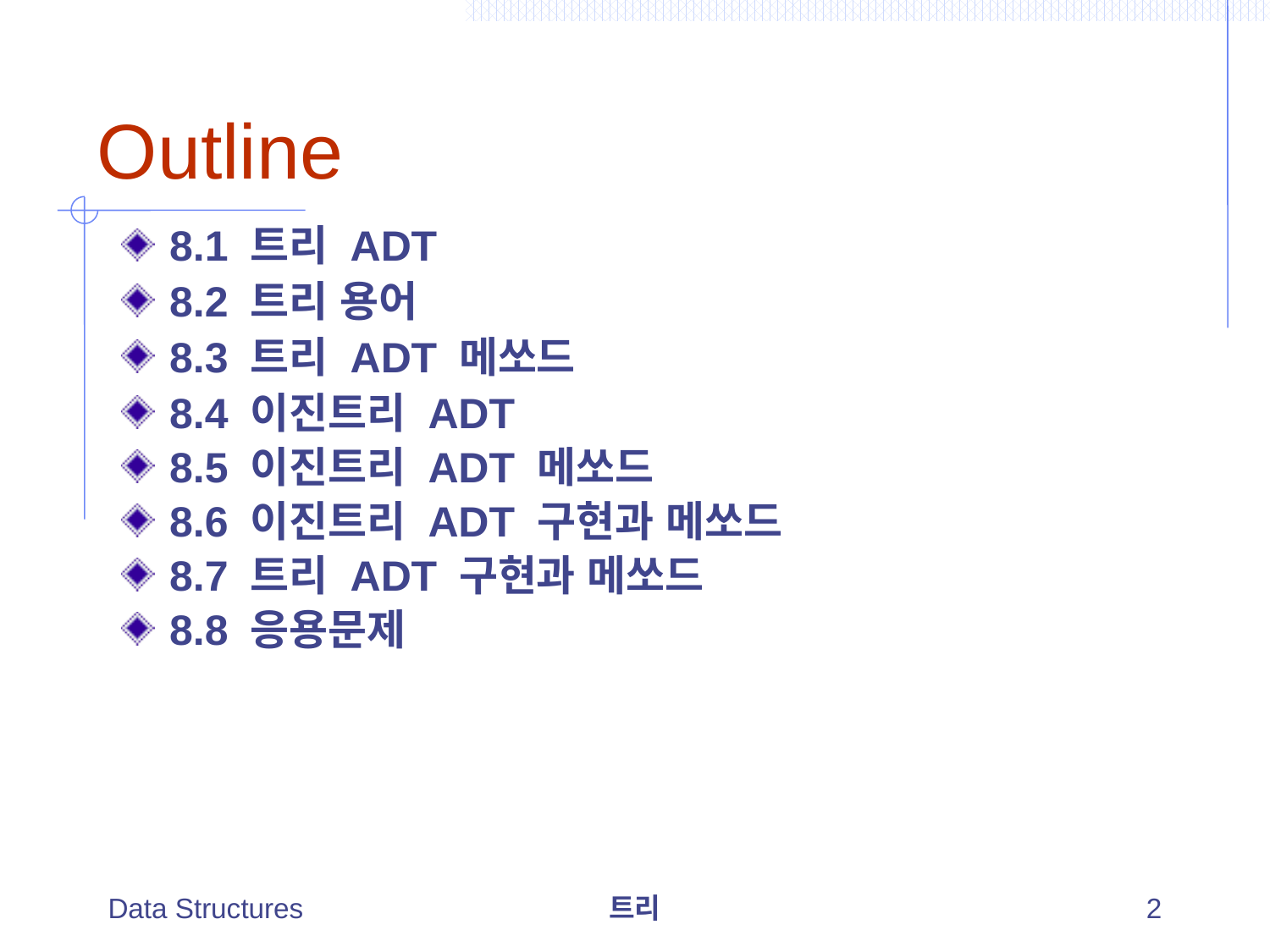

# Outline
8.1 트리 ADT
8.2 트리 용어
8.3 트리 ADT 메쏘드
8.4 이진트리 ADT
8.5 이진트리 ADT 메쏘드
8.6 이진트리 ADT 구현과 메쏘드
8.7 트리 ADT 구현과 메쏘드
8.8 응용문제
Data Structures
트리
2